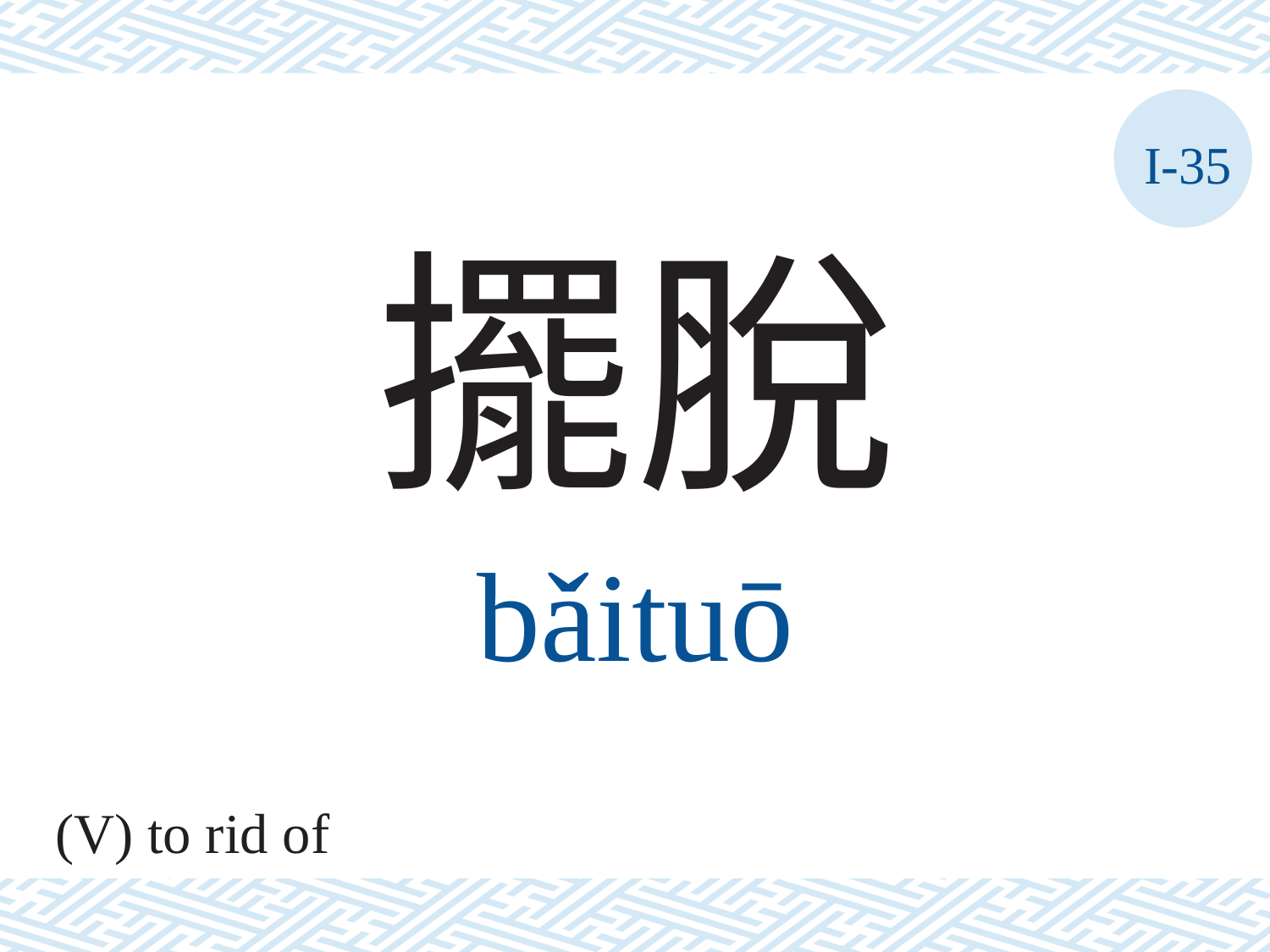

I-35
擺脫
bǎituō
(V) to rid of